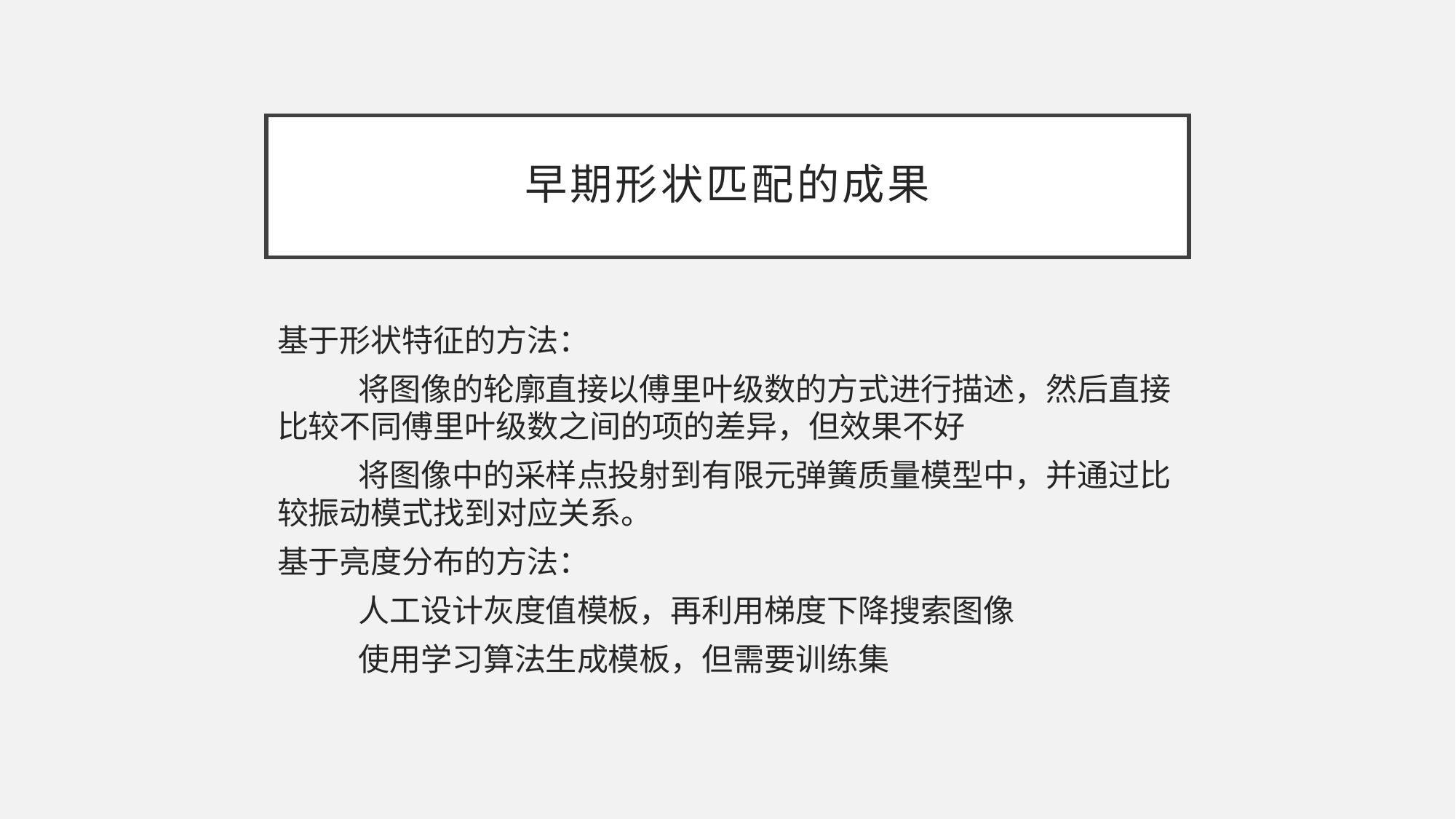

# 早期形状匹配的成果
基于形状特征的方法：
	将图像的轮廓直接以傅里叶级数的方式进行描述，然后直接比较不同傅里叶级数之间的项的差异，但效果不好
	将图像中的采样点投射到有限元弹簧质量模型中，并通过比较振动模式找到对应关系。
基于亮度分布的方法：
	人工设计灰度值模板，再利用梯度下降搜索图像
	使用学习算法生成模板，但需要训练集